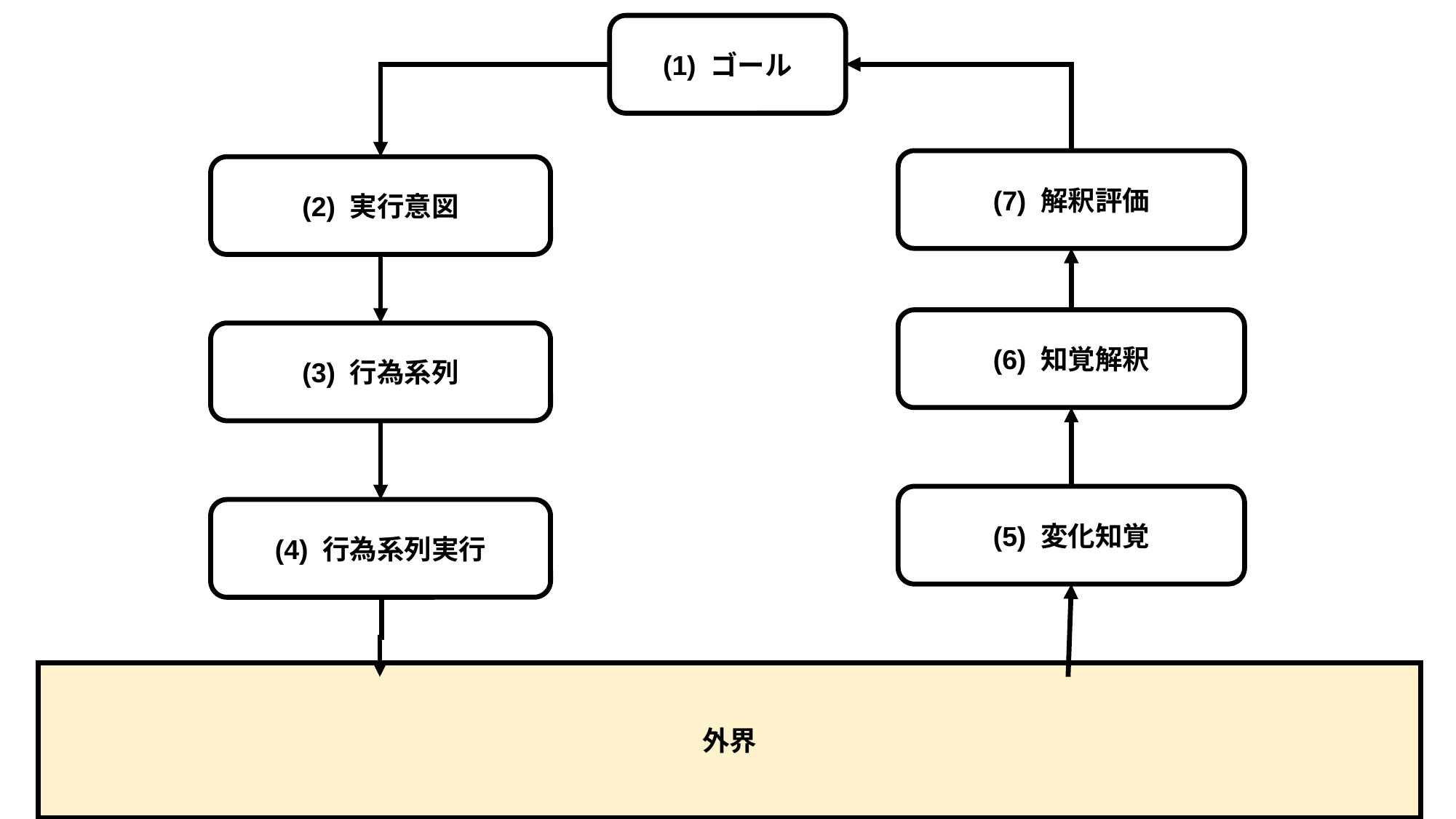

(1) ゴール
(7) 解釈評価
(2) 実行意図
(6) 知覚解釈
(3) 行為系列
(5) 変化知覚
(4) 行為系列実行
外界